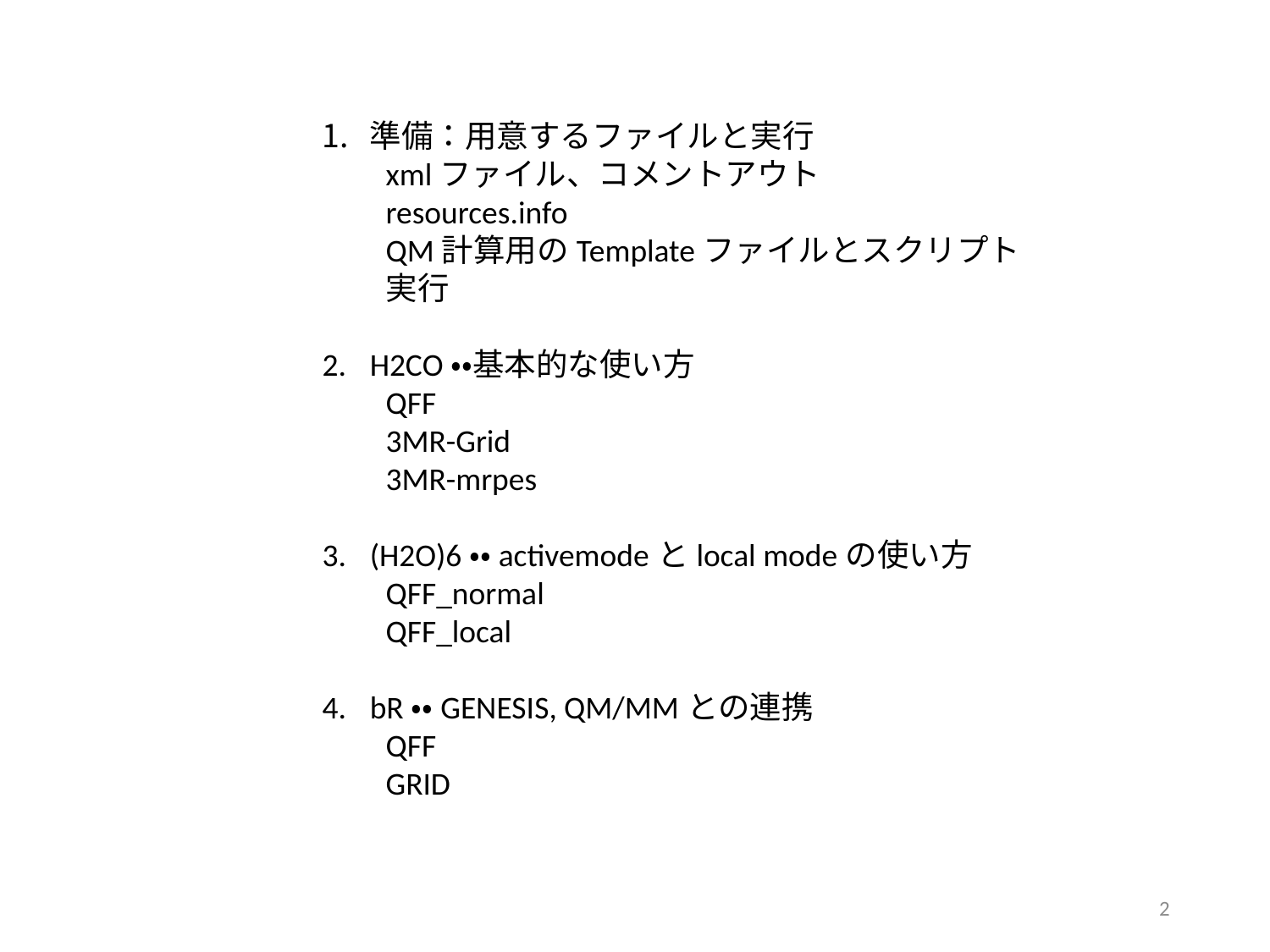

準備：用意するファイルと実行
xmlファイル、コメントアウト
resources.info
QM計算用のTemplateファイルとスクリプト
実行

H2CO・・基本的な使い方
QFF
3MR-Grid
3MR-mrpes

(H2O)6・・activemodeとlocal modeの使い方
QFF_normal
QFF_local

bR・・GENESIS, QM/MMとの連携
QFF
GRID
2